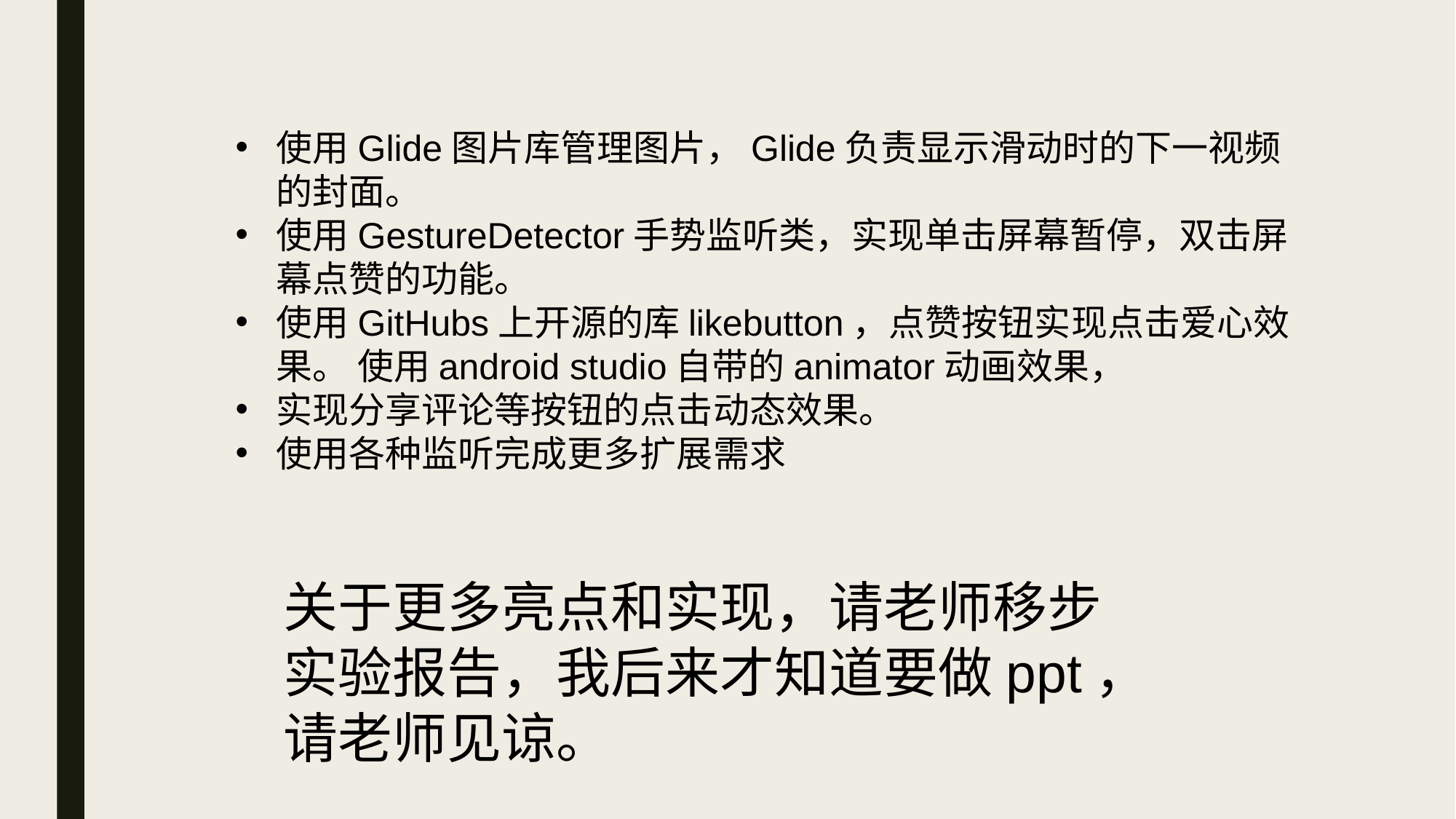

使用Glide图片库管理图片，Glide负责显示滑动时的下一视频的封面。
使用GestureDetector手势监听类，实现单击屏幕暂停，双击屏幕点赞的功能。
使用GitHubs上开源的库likebutton，点赞按钮实现点击爱心效果。 使用android studio自带的animator动画效果，
实现分享评论等按钮的点击动态效果。
使用各种监听完成更多扩展需求

关于更多亮点和实现，请老师移步实验报告，我后来才知道要做ppt，请老师见谅。